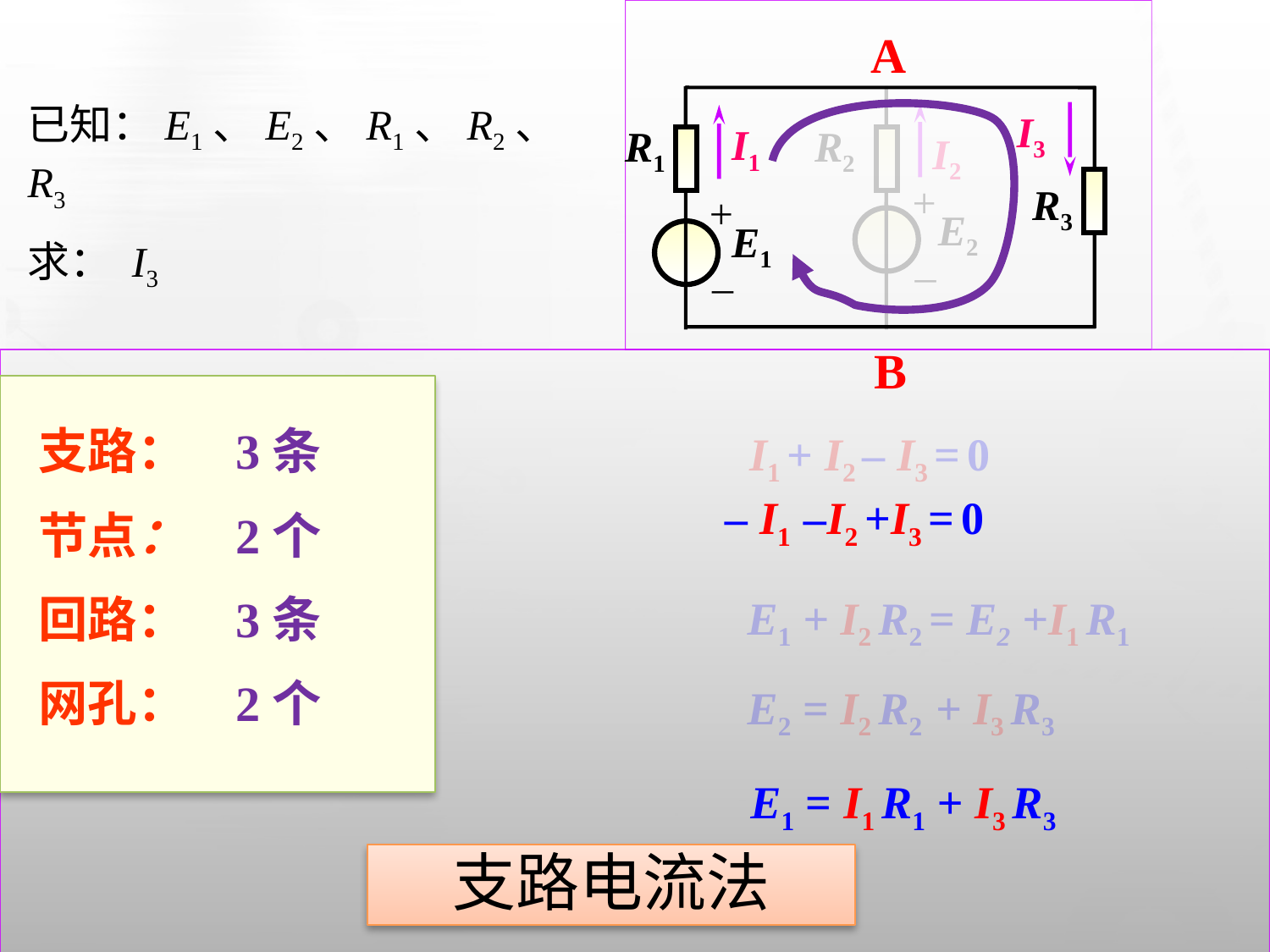

A

I3

I1

R1

R3
+

E1

–

I2

R2

+
E2

–

已知：E1、E2、R1、R2、R3
求： I3

B

支路：
节点：
回路：
网孔：
3条
2个
3条
2个
 I1 + I2 – I3 = 0
  – I1  –I2 +I3 = 0
E1 + I2 R2 = E2 +I1 R1
E2 = I2 R2  + I3 R3
E1 = I1 R1 + I3 R3
支路电流法